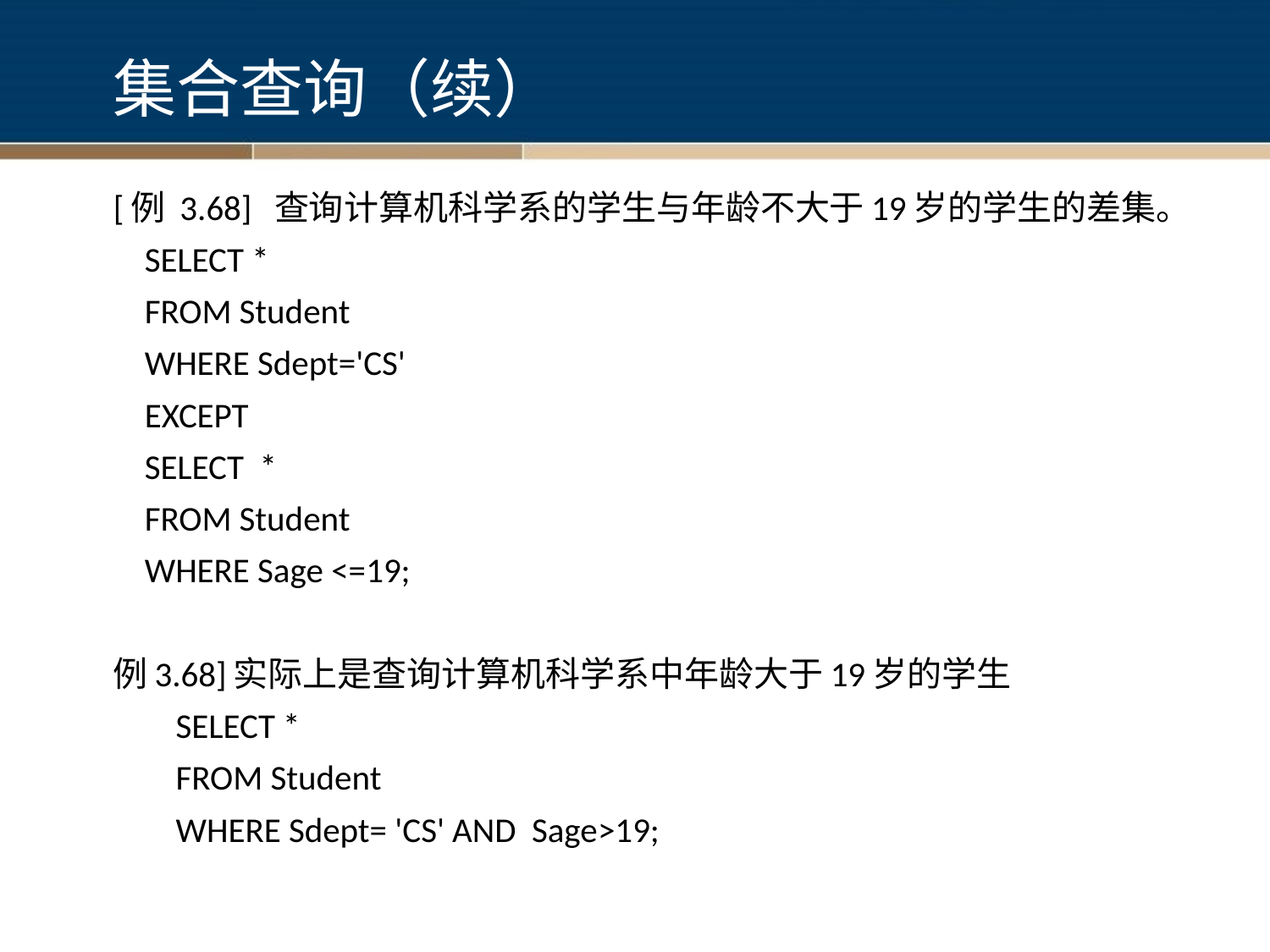

集合查询（续）
[例 3.68]  查询计算机科学系的学生与年龄不大于19岁的学生的差集。
    SELECT *
    FROM Student
    WHERE Sdept='CS'
    EXCEPT
    SELECT  *
    FROM Student
    WHERE Sage <=19;

例3.68]实际上是查询计算机科学系中年龄大于19岁的学生
        SELECT *
        FROM Student
        WHERE Sdept= 'CS' AND  Sage>19;